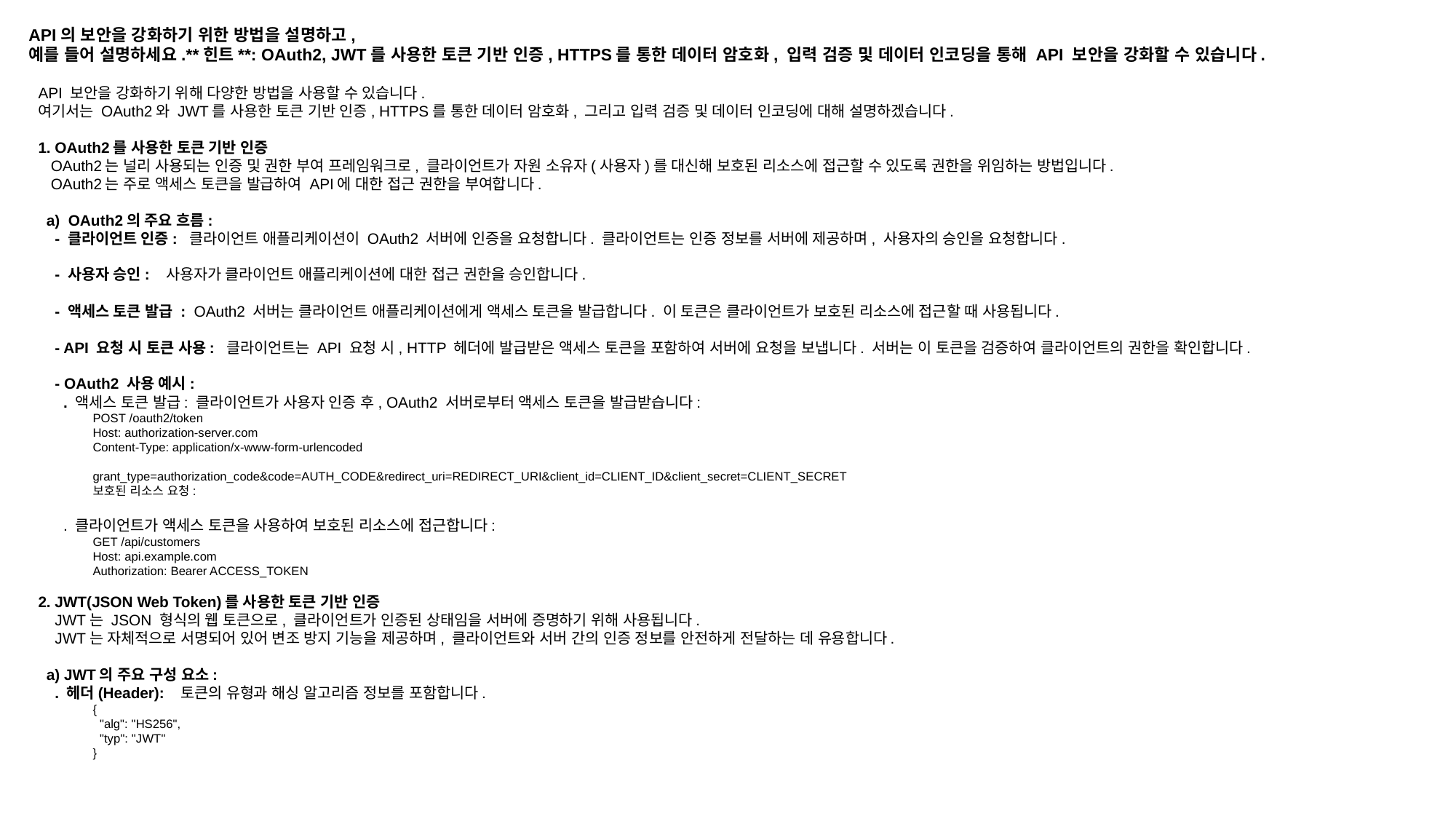

API의 보안을 강화하기 위한 방법을 설명하고,
예를 들어 설명하세요.**힌트**: OAuth2, JWT를 사용한 토큰 기반 인증, HTTPS를 통한 데이터 암호화, 입력 검증 및 데이터 인코딩을 통해 API 보안을 강화할 수 있습니다.
API 보안을 강화하기 위해 다양한 방법을 사용할 수 있습니다.
여기서는 OAuth2와 JWT를 사용한 토큰 기반 인증, HTTPS를 통한 데이터 암호화, 그리고 입력 검증 및 데이터 인코딩에 대해 설명하겠습니다.

1. OAuth2를 사용한 토큰 기반 인증
   OAuth2는 널리 사용되는 인증 및 권한 부여 프레임워크로, 클라이언트가 자원 소유자(사용자)를 대신해 보호된 리소스에 접근할 수 있도록 권한을 위임하는 방법입니다.
   OAuth2는 주로 액세스 토큰을 발급하여 API에 대한 접근 권한을 부여합니다.

  a)  OAuth2의 주요 흐름:
    - 클라이언트 인증:  클라이언트 애플리케이션이 OAuth2 서버에 인증을 요청합니다. 클라이언트는 인증 정보를 서버에 제공하며, 사용자의 승인을 요청합니다.

    - 사용자 승인:   사용자가 클라이언트 애플리케이션에 대한 접근 권한을 승인합니다.

    - 액세스 토큰 발급 :  OAuth2 서버는 클라이언트 애플리케이션에게 액세스 토큰을 발급합니다. 이 토큰은 클라이언트가 보호된 리소스에 접근할 때 사용됩니다.

    - API 요청 시 토큰 사용:  클라이언트는 API 요청 시, HTTP 헤더에 발급받은 액세스 토큰을 포함하여 서버에 요청을 보냅니다. 서버는 이 토큰을 검증하여 클라이언트의 권한을 확인합니다.

    - OAuth2 사용 예시:
      . 액세스 토큰 발급: 클라이언트가 사용자 인증 후, OAuth2 서버로부터 액세스 토큰을 발급받습니다:
POST /oauth2/token
Host: authorization-server.com
Content-Type: application/x-www-form-urlencoded

grant_type=authorization_code&code=AUTH_CODE&redirect_uri=REDIRECT_URI&client_id=CLIENT_ID&client_secret=CLIENT_SECRET
보호된 리소스 요청:

      . 클라이언트가 액세스 토큰을 사용하여 보호된 리소스에 접근합니다:
GET /api/customers
Host: api.example.com
Authorization: Bearer ACCESS_TOKEN

2. JWT(JSON Web Token)를 사용한 토큰 기반 인증
    JWT는 JSON 형식의 웹 토큰으로, 클라이언트가 인증된 상태임을 서버에 증명하기 위해 사용됩니다.
    JWT는 자체적으로 서명되어 있어 변조 방지 기능을 제공하며, 클라이언트와 서버 간의 인증 정보를 안전하게 전달하는 데 유용합니다.

  a) JWT의 주요 구성 요소:
    . 헤더(Header):   토큰의 유형과 해싱 알고리즘 정보를 포함합니다.
{
  "alg": "HS256",
  "typ": "JWT"
}